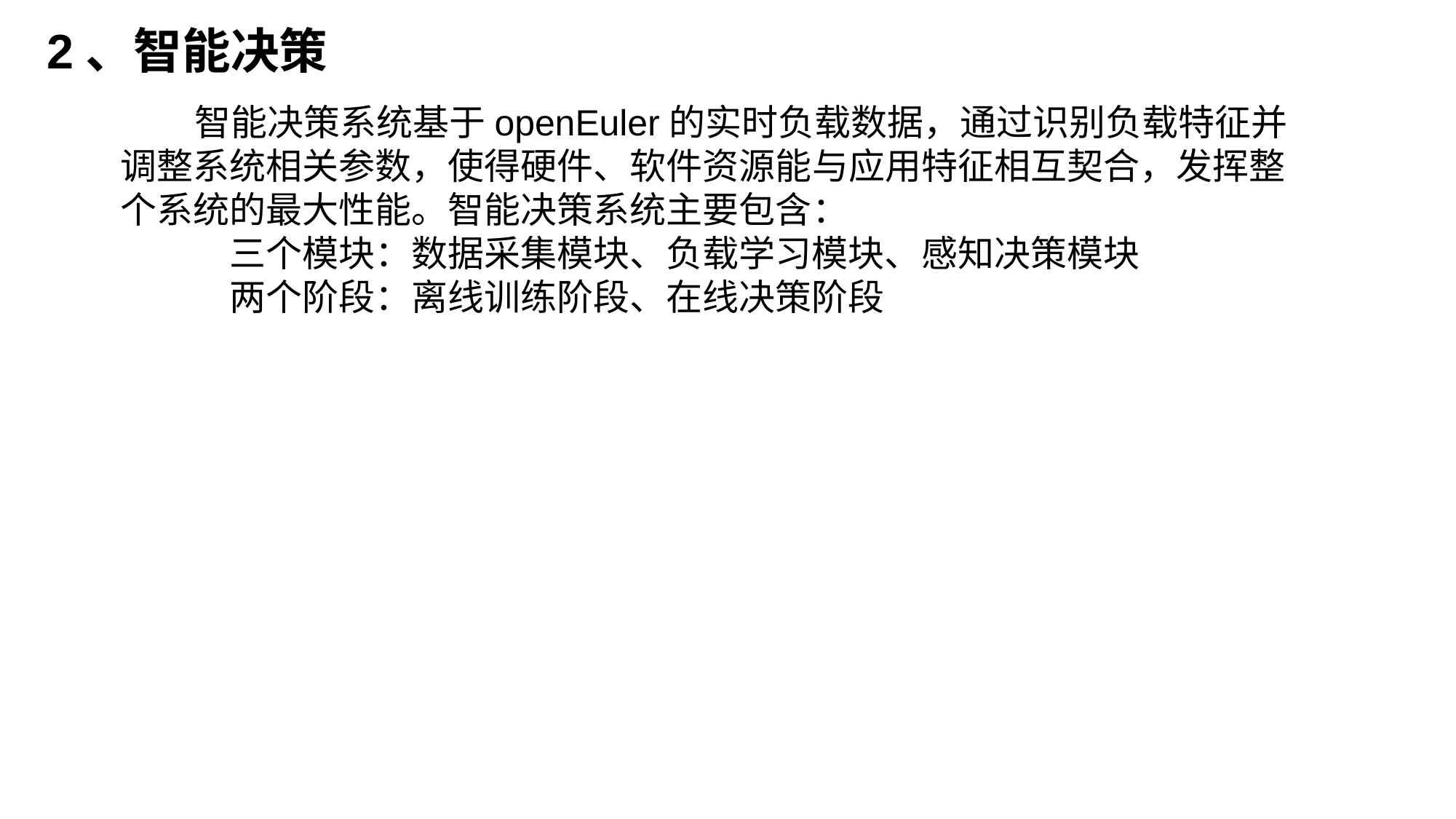

2、智能决策
        智能决策系统基于openEuler的实时负载数据，通过识别负载特征并调整系统相关参数，使得硬件、软件资源能与应用特征相互契合，发挥整个系统的最大性能。智能决策系统主要包含：
	三个模块：数据采集模块、负载学习模块、感知决策模块
	两个阶段：离线训练阶段、在线决策阶段